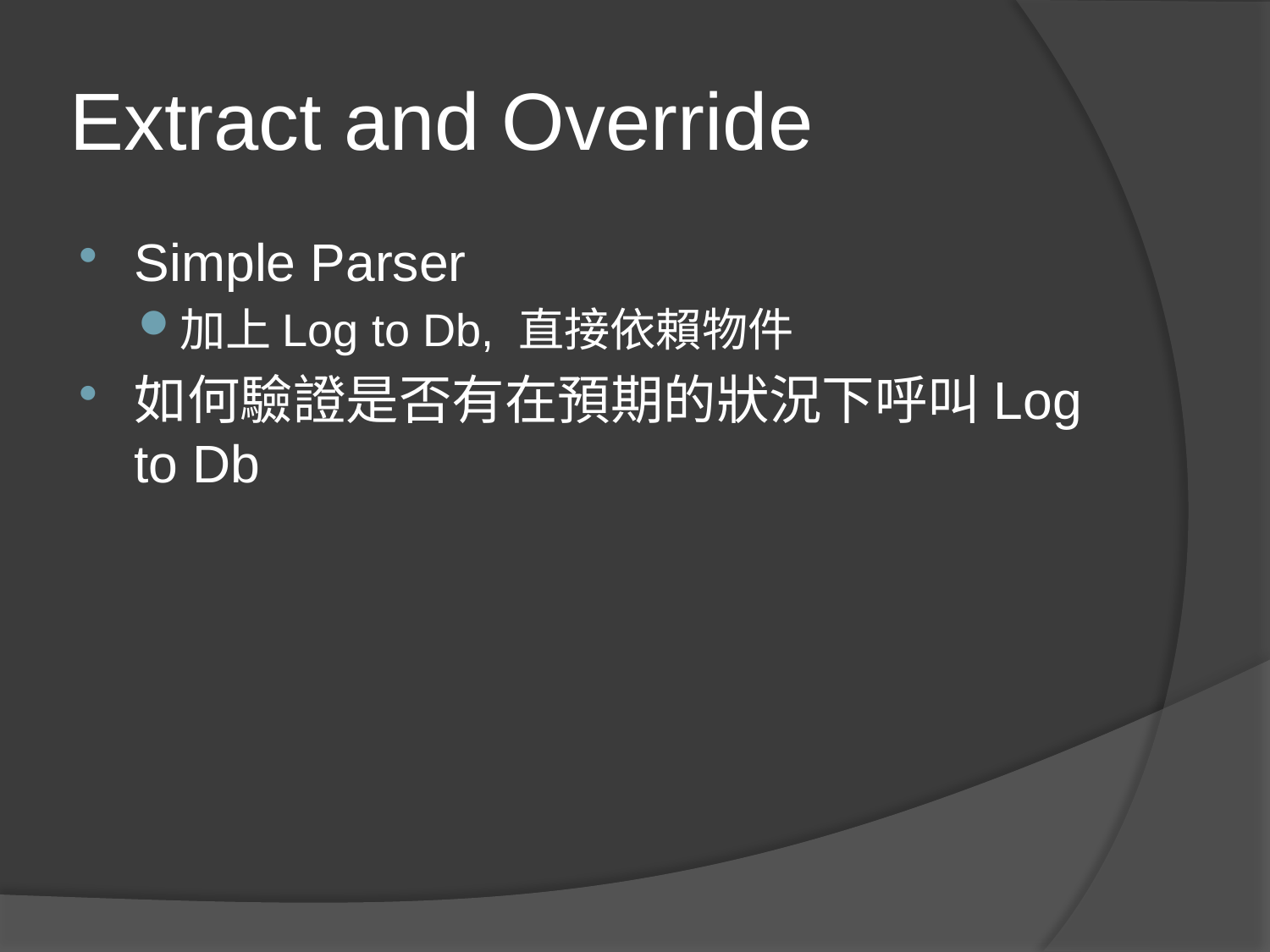

# Extract and Override
Simple Parser
加上Log to Db, 直接依賴物件
如何驗證是否有在預期的狀況下呼叫Log to Db